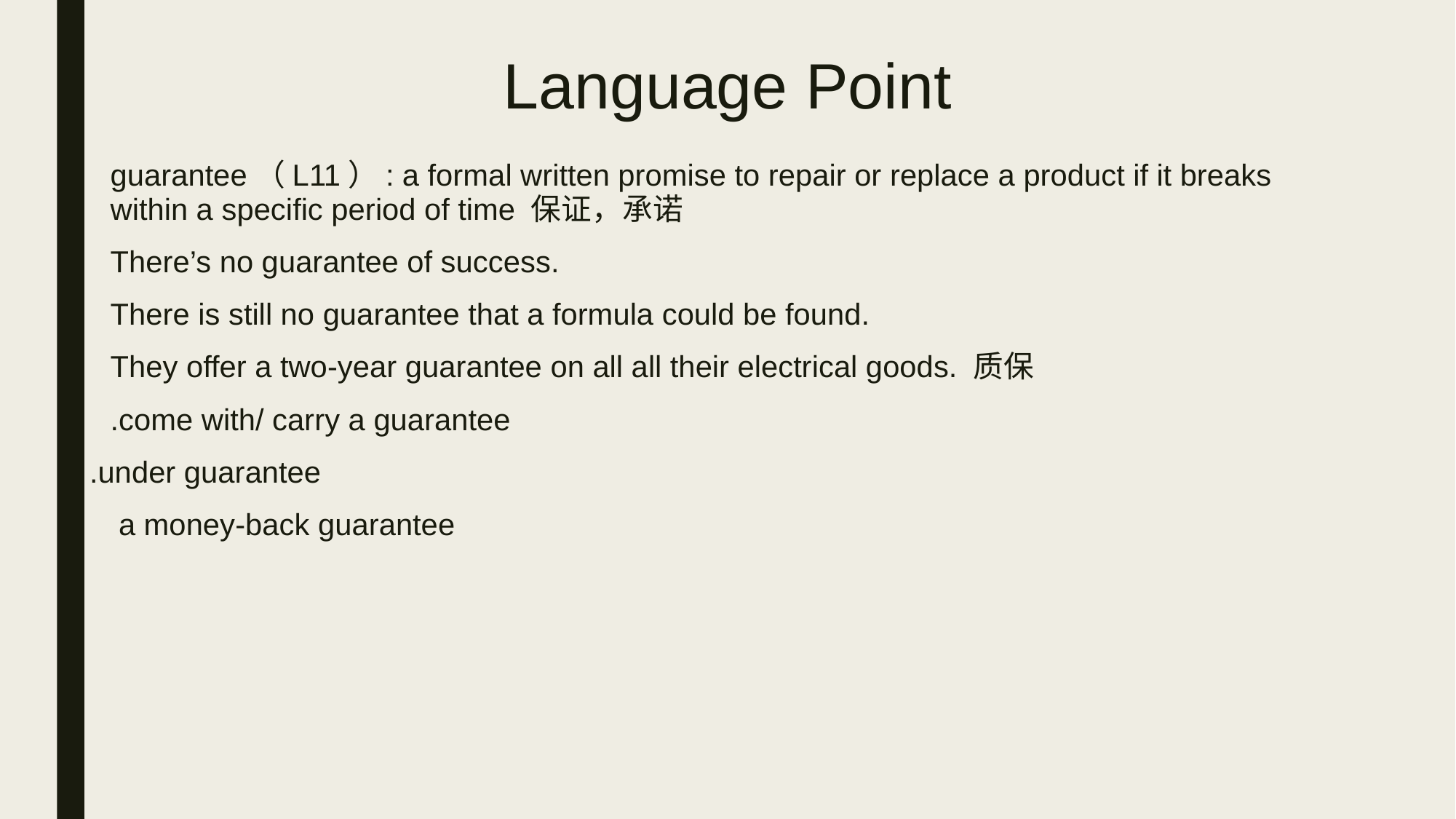

# Language Point
guarantee（L11）: a formal written promise to repair or replace a product if it breaks within a specific period of time 保证，承诺
There’s no guarantee of success.
There is still no guarantee that a formula could be found.
They offer a two-year guarantee on all all their electrical goods. 质保
.come with/ carry a guarantee
   .under guarantee
 a money-back guarantee